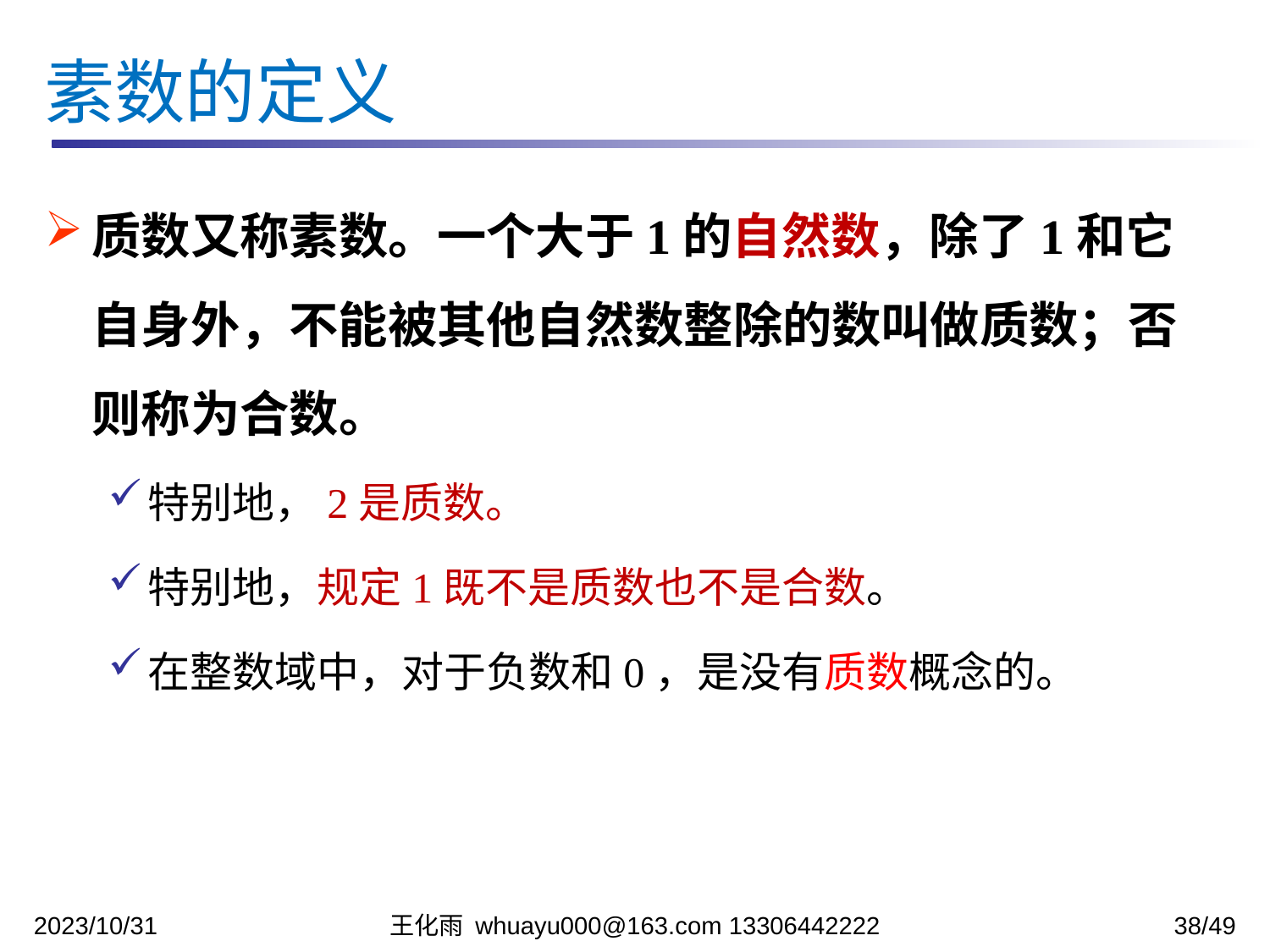

素数的定义
质数又称素数。一个大于1的自然数，除了1和它自身外，不能被其他自然数整除的数叫做质数；否则称为合数。
特别地，2是质数。
特别地，规定1既不是质数也不是合数。
在整数域中，对于负数和0，是没有质数概念的。
2023/10/31
王化雨 whuayu000@163.com 13306442222
38/49